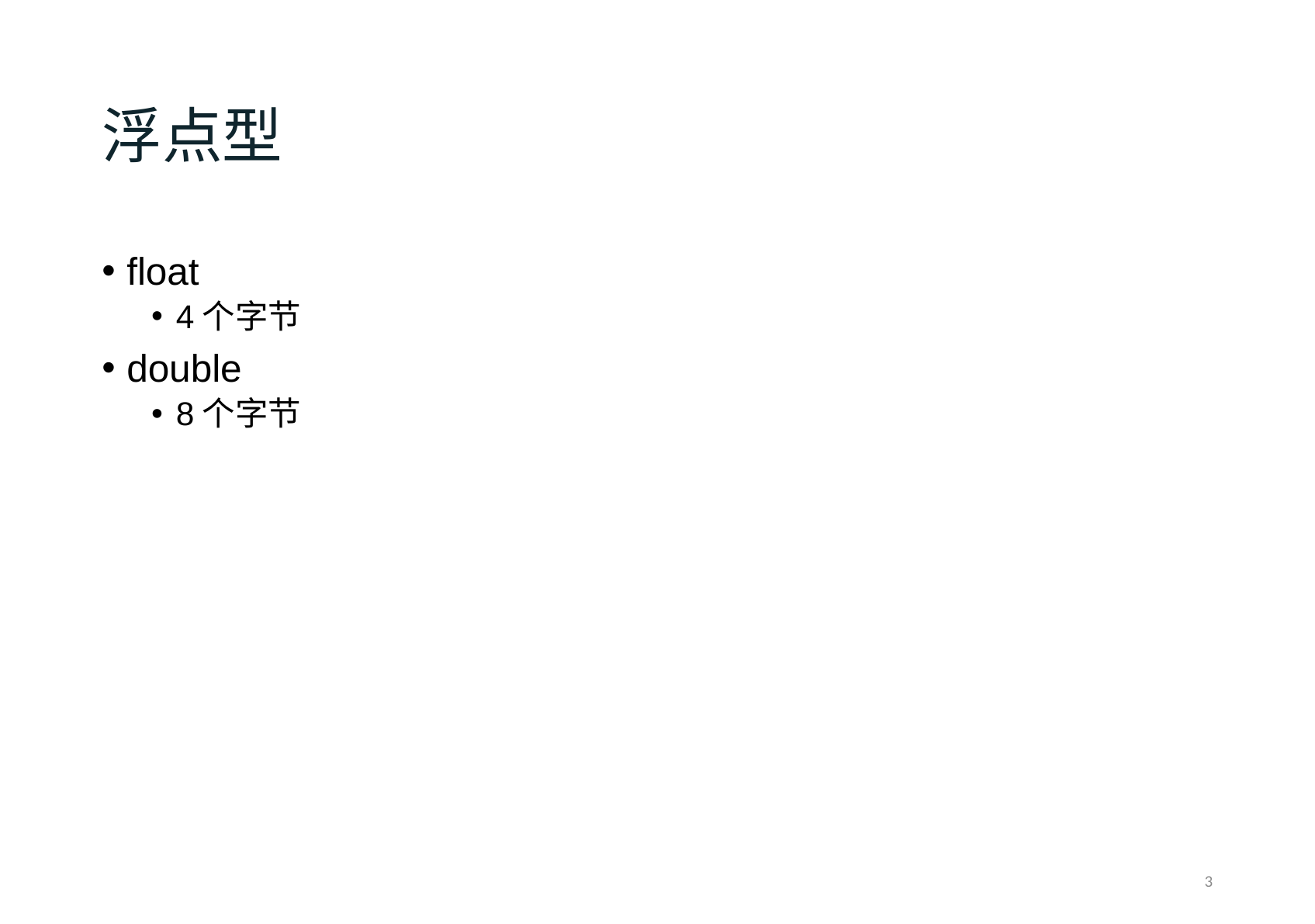

# 浮点型
float
4个字节
double
8个字节

3